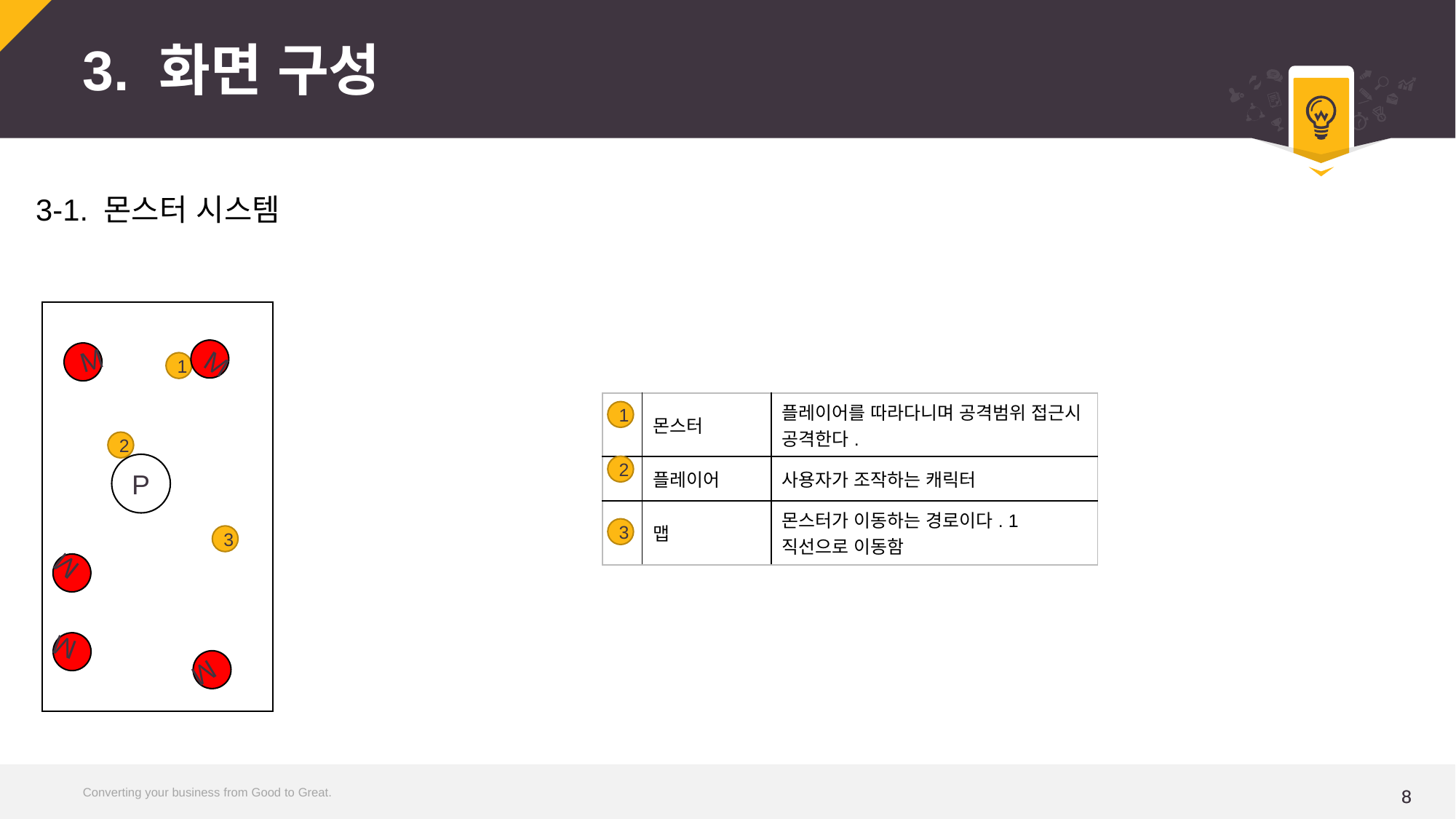

# 3. 화면 구성

3-1. 몬스터 시스템

M
M
1
|  | 몬스터 | 플레이어를 따라다니며 공격범위 접근시 공격한다. |
| --- | --- | --- |
|  | 플레이어 | 사용자가 조작하는 캐릭터 |
|  | 맵 | 몬스터가 이동하는 경로이다. 1직선으로 이동함 |
1
2
P
2
3
3
M
M
M
Converting your business from Good to Great.